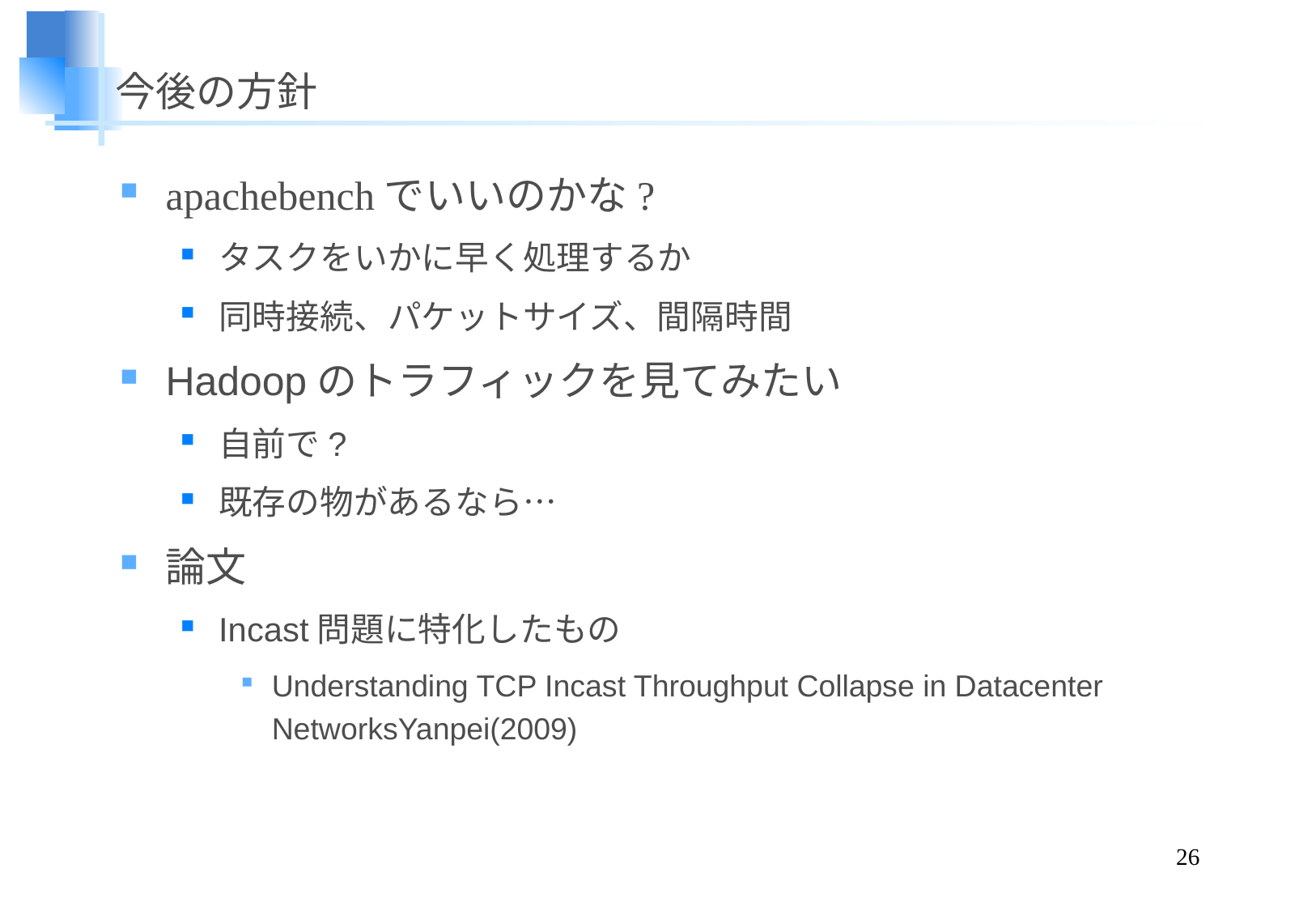

# 今後の方針
apachebenchでいいのかな?
タスクをいかに早く処理するか
同時接続、パケットサイズ、間隔時間
Hadoopのトラフィックを見てみたい
自前で?
既存の物があるなら…
論文
Incast問題に特化したもの
Understanding TCP Incast Throughput Collapse in Datacenter NetworksYanpei(2009)
26